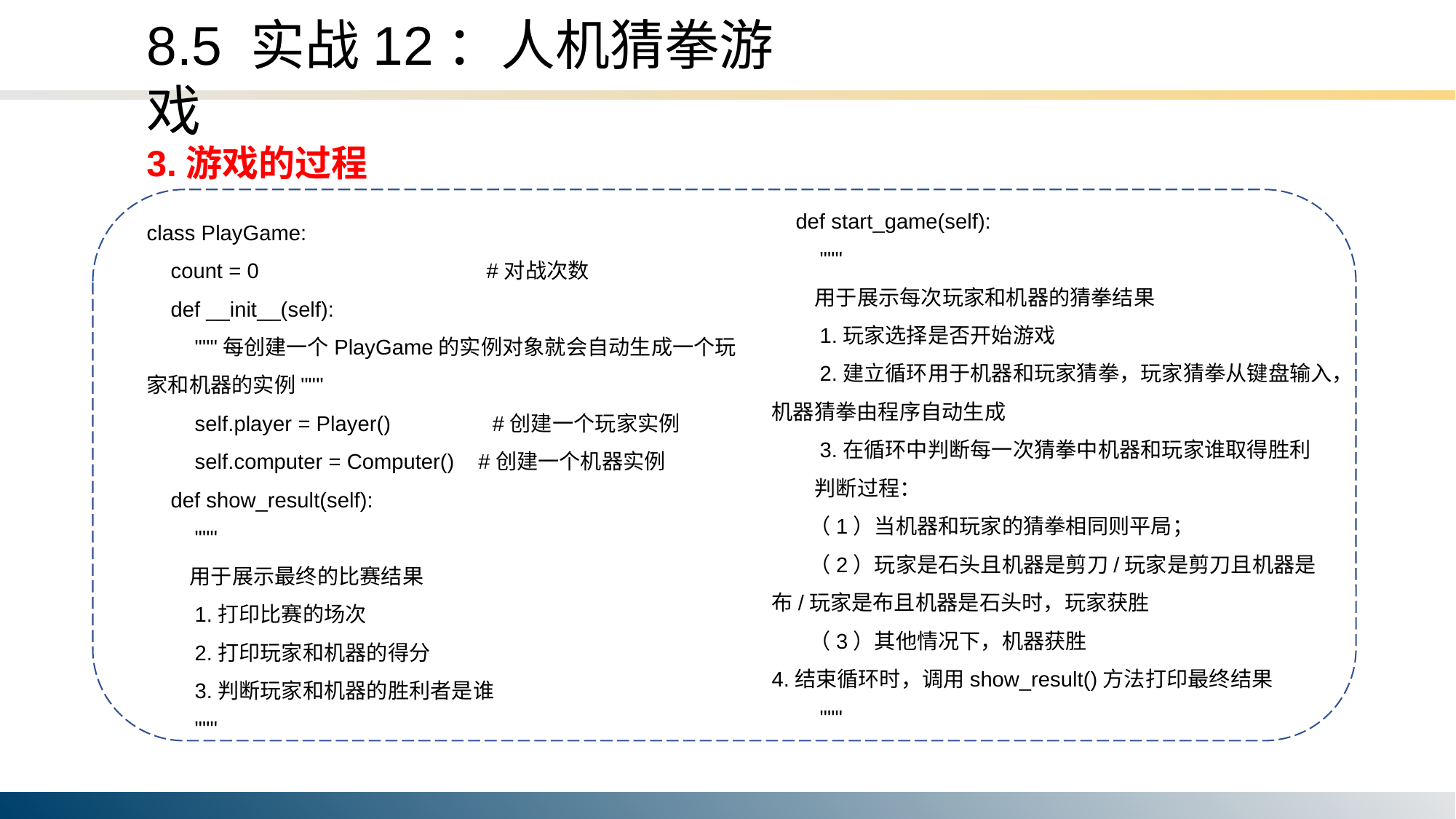

8.5 实战12：人机猜拳游戏
3.游戏的过程

    def start_game(self):
        """
        用于展示每次玩家和机器的猜拳结果
        1.玩家选择是否开始游戏
        2.建立循环用于机器和玩家猜拳，玩家猜拳从键盘输入，机器猜拳由程序自动生成
        3.在循环中判断每一次猜拳中机器和玩家谁取得胜利
        判断过程：
       （1）当机器和玩家的猜拳相同则平局；
       （2）玩家是石头且机器是剪刀/玩家是剪刀且机器是布/玩家是布且机器是石头时，玩家获胜
       （3）其他情况下，机器获胜
4.结束循环时，调用show_result()方法打印最终结果
        """
class PlayGame:
    count = 0                                      #对战次数
    def __init__(self):
        """每创建一个PlayGame的实例对象就会自动生成一个玩家和机器的实例"""
        self.player = Player()                 #创建一个玩家实例
        self.computer = Computer()    #创建一个机器实例
    def show_result(self):
        """
        用于展示最终的比赛结果
        1.打印比赛的场次
        2.打印玩家和机器的得分
        3.判断玩家和机器的胜利者是谁
        """